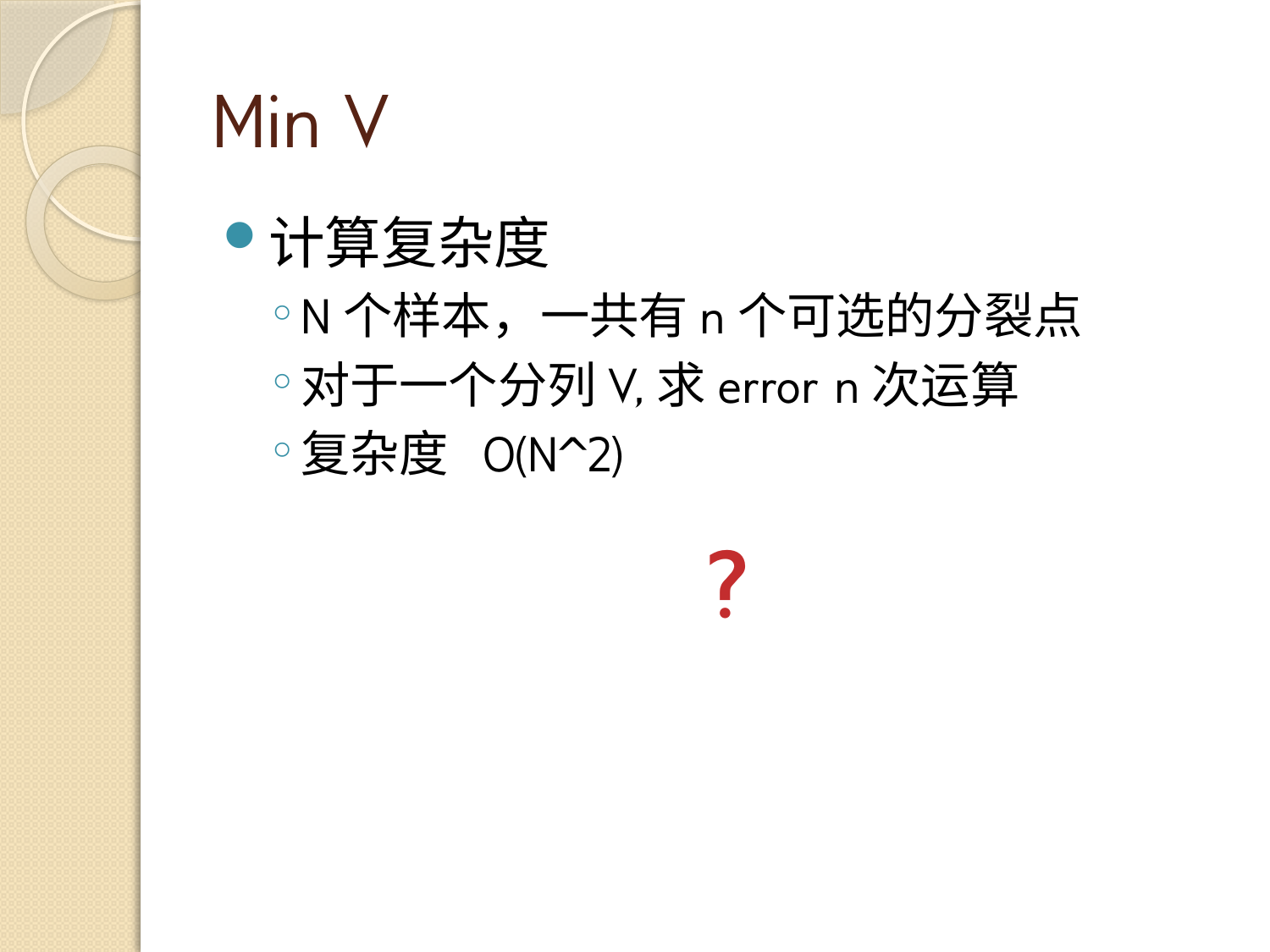

# Min V
计算复杂度
N个样本，一共有n个可选的分裂点
对于一个分列V,求error n次运算
复杂度  O(N^2)

?